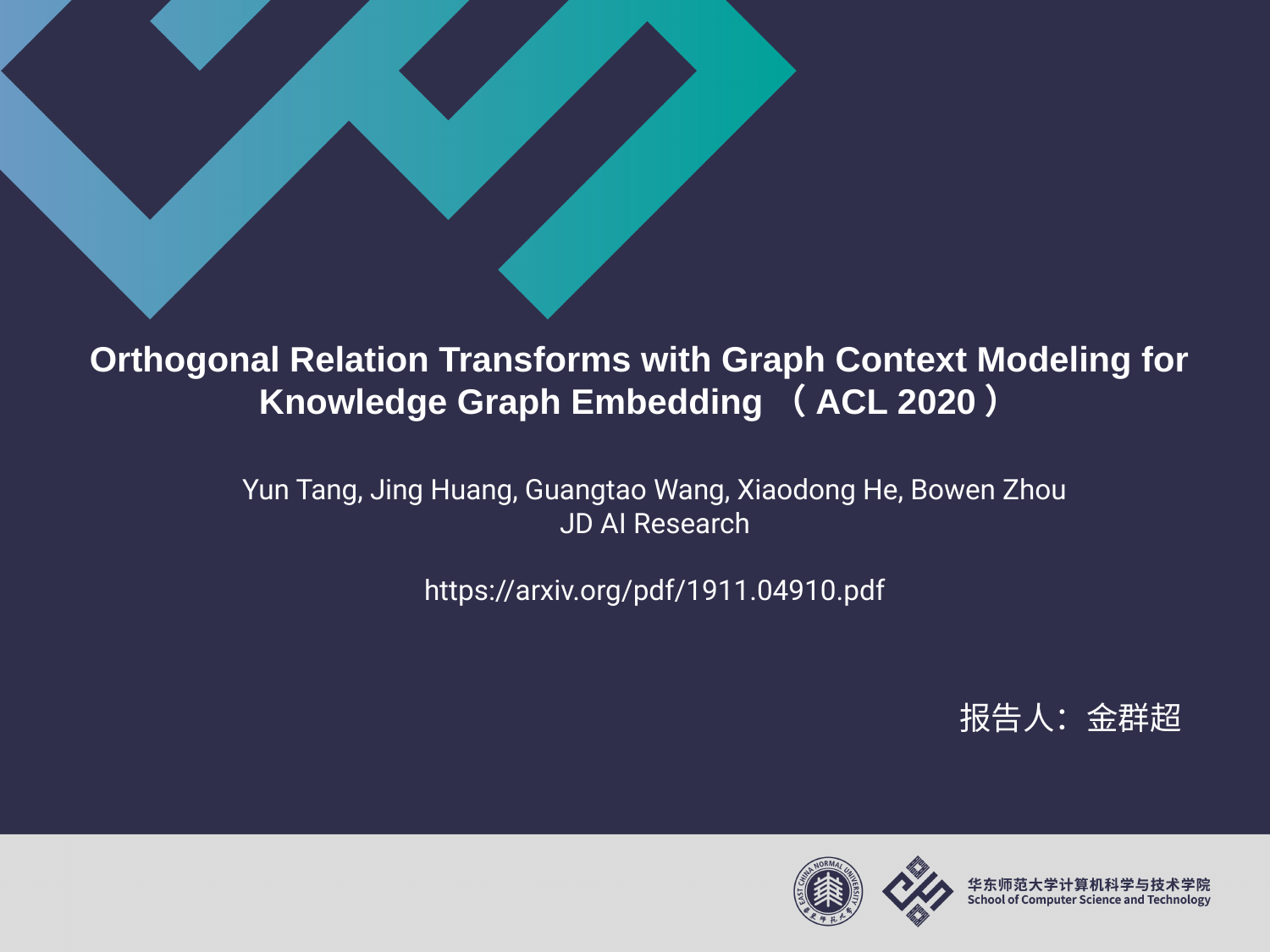

Orthogonal Relation Transforms with Graph Context Modeling for
Knowledge Graph Embedding（ACL 2020）
Yun Tang, Jing Huang, Guangtao Wang, Xiaodong He, Bowen Zhou
JD AI Research
https://arxiv.org/pdf/1911.04910.pdf

                                                                        报告人：金群超